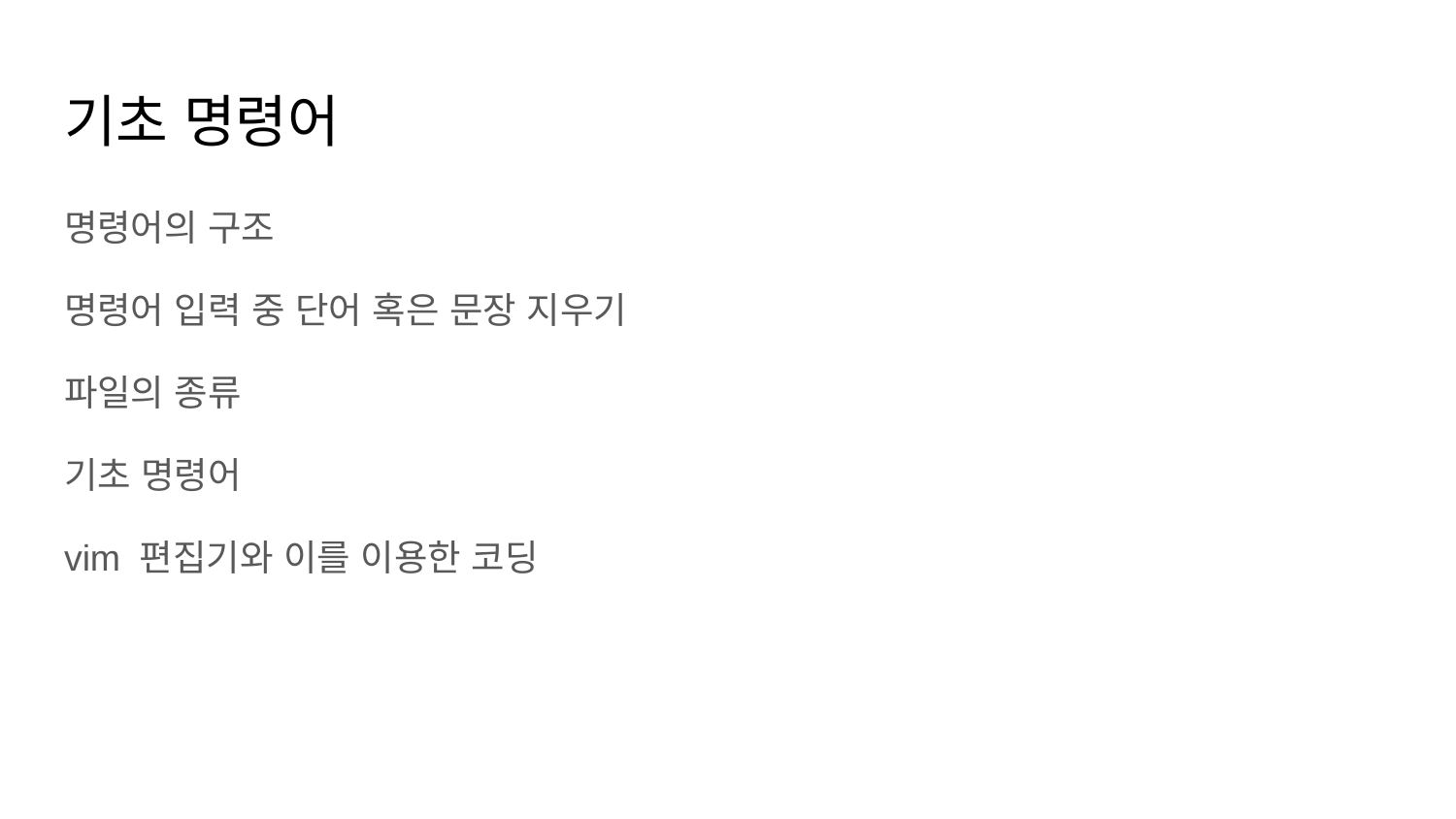

# 기초 명령어
명령어의 구조
명령어 입력 중 단어 혹은 문장 지우기
파일의 종류
기초 명령어
vim 편집기와 이를 이용한 코딩